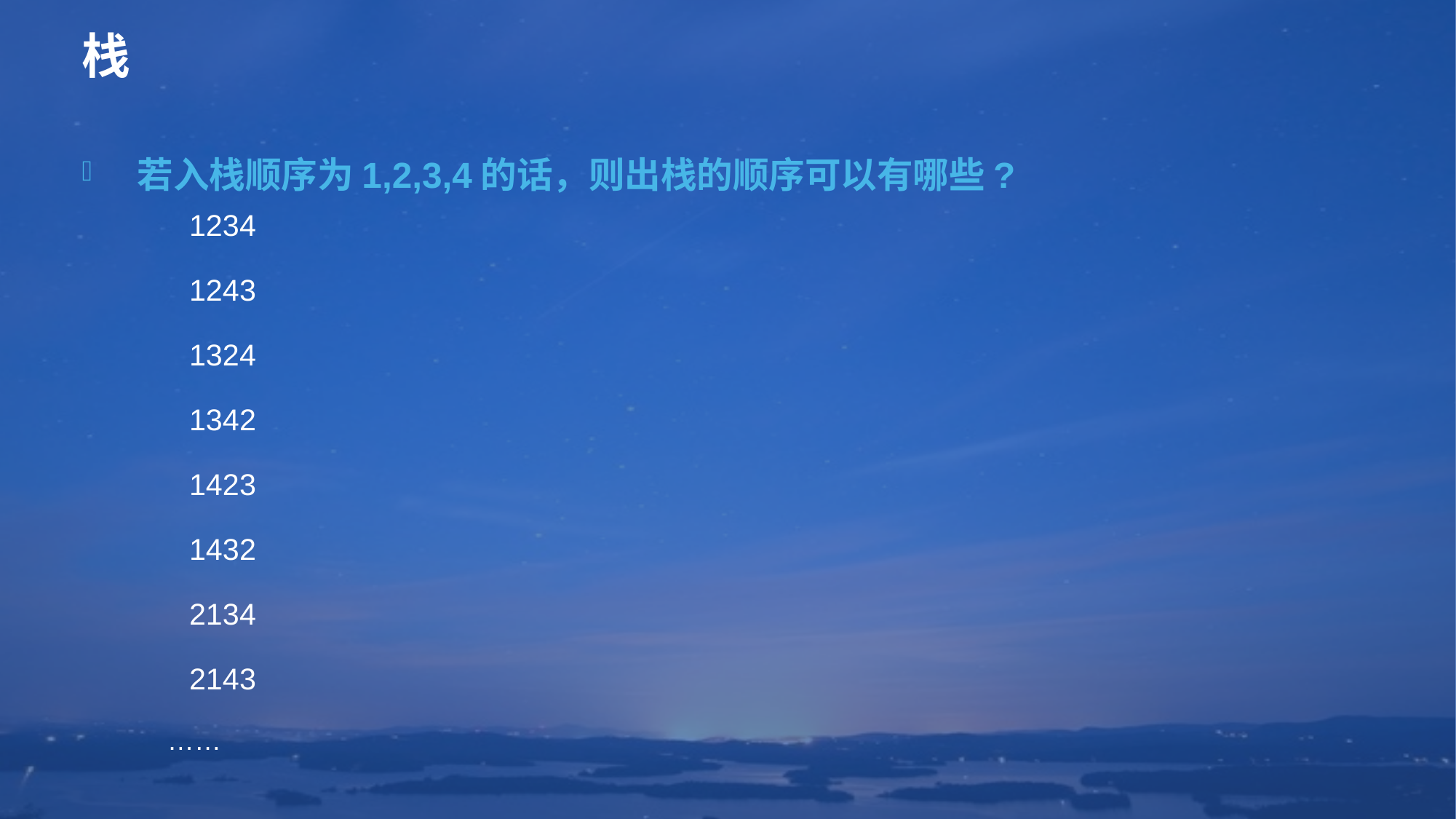

# 栈
若入栈顺序为1,2,3,4的话，则出栈的顺序可以有哪些?
1234
1243
1324
1342
1423
1432
2134
2143
    ……